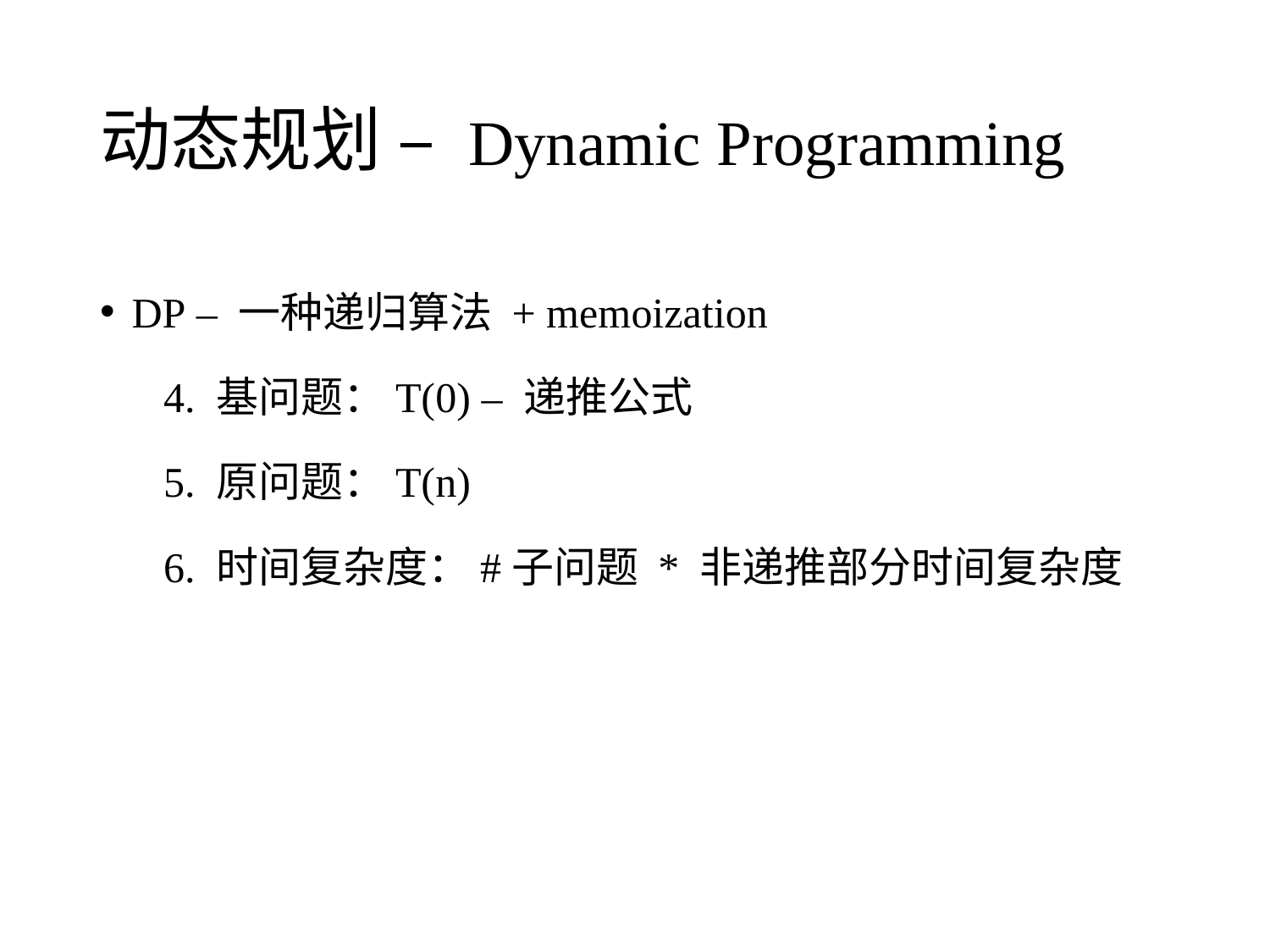

# 动态规划 – Dynamic Programming
DP – 一种递归算法 + memoization
4. 基问题：T(0) – 递推公式
5. 原问题：T(n)
6. 时间复杂度：#子问题 * 非递推部分时间复杂度